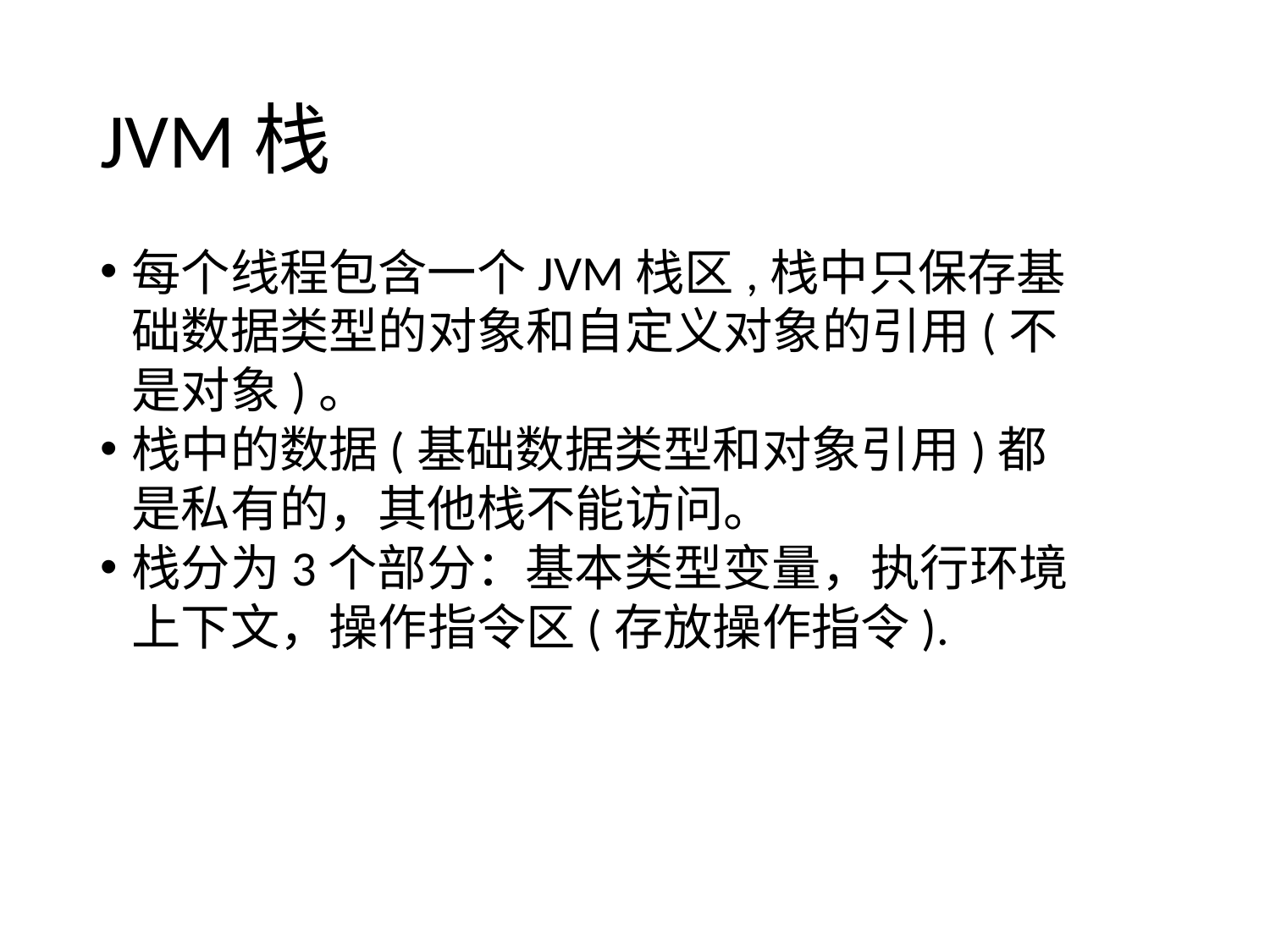

# JVM栈
每个线程包含一个JVM栈区,栈中只保存基础数据类型的对象和自定义对象的引用(不是对象)。
栈中的数据(基础数据类型和对象引用)都是私有的，其他栈不能访问。
栈分为3个部分：基本类型变量，执行环境上下文，操作指令区(存放操作指令).